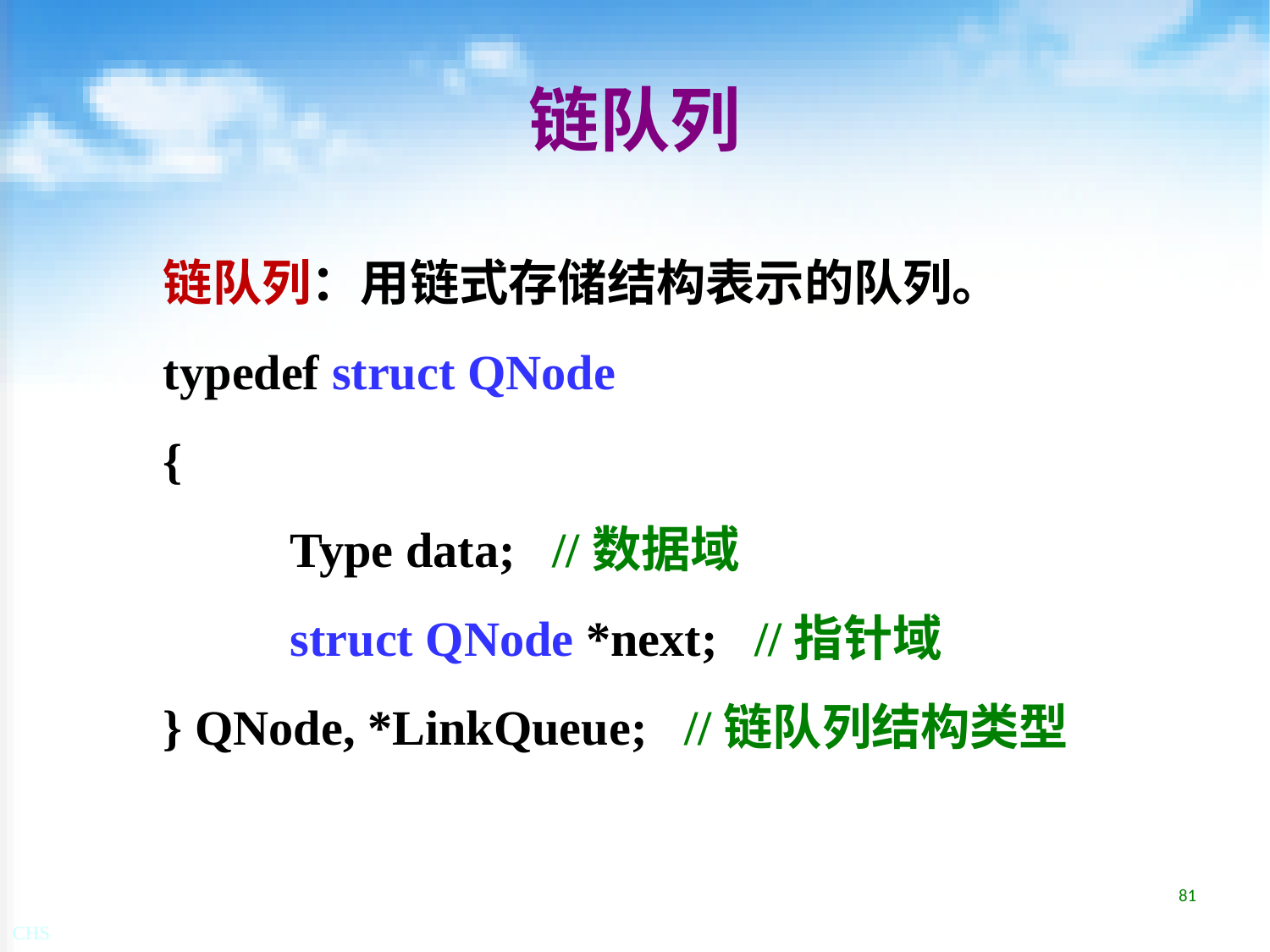

# 链队列
链队列：用链式存储结构表示的队列。
typedef struct QNode
{
	Type data;   //数据域
	struct QNode *next;   //指针域
} QNode, *LinkQueue;   //链队列结构类型
81